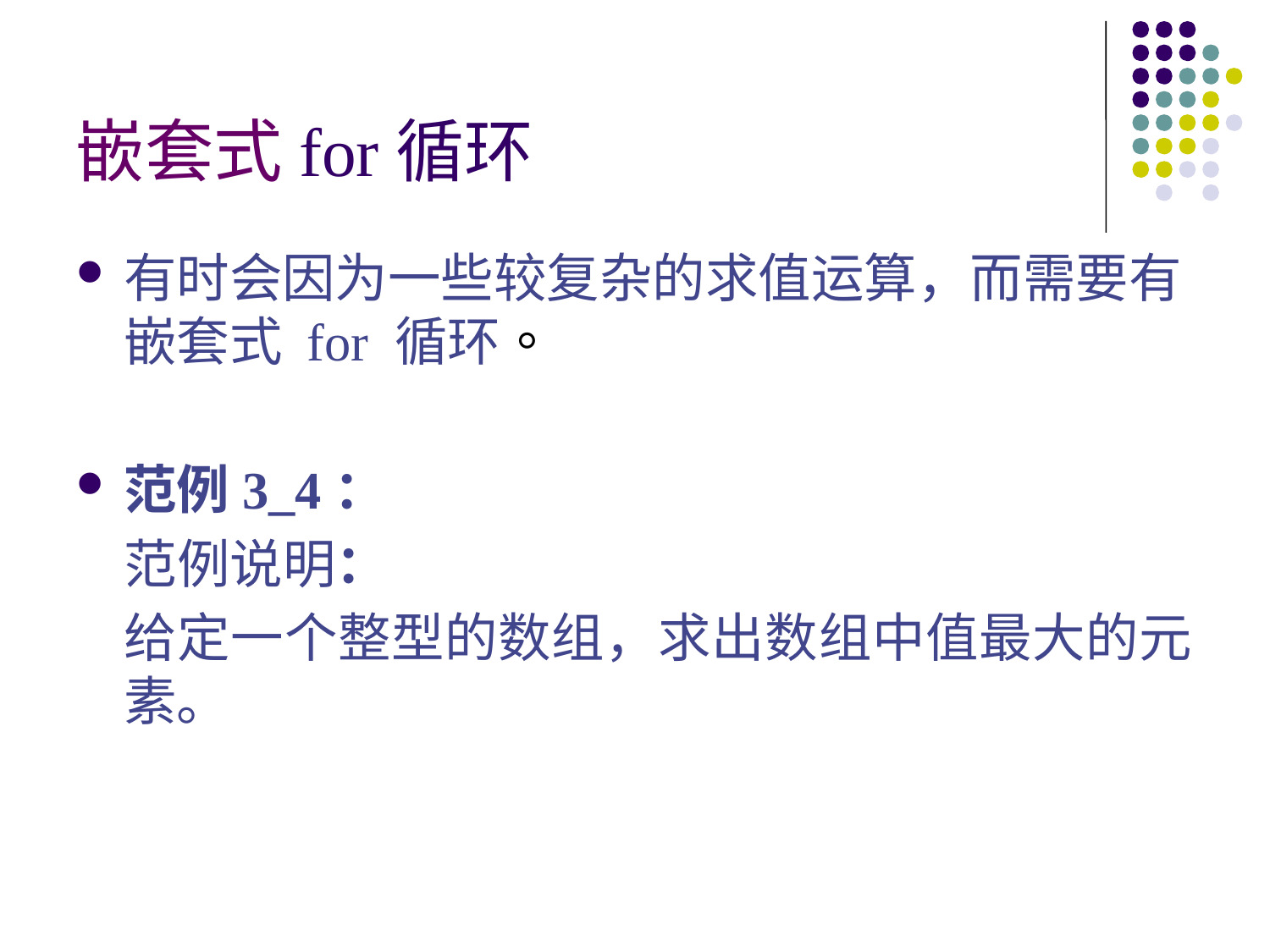

# 嵌套式for循环
有时会因为一些较复杂的求值运算，而需要有嵌套式 for 循环。

范例3_4：
   范例说明：
	给定一个整型的数组，求出数组中值最大的元素。

21